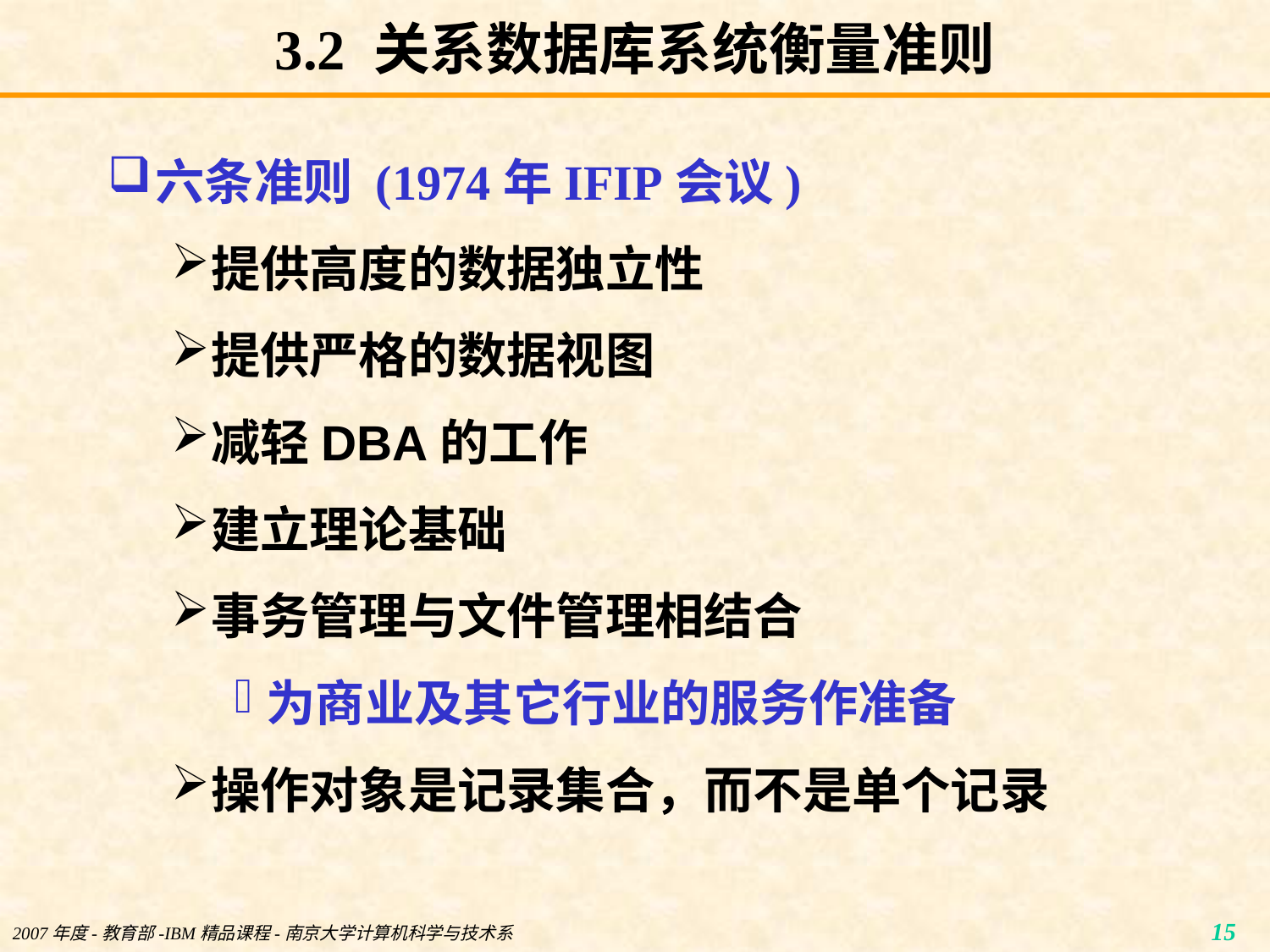

# 3.2 关系数据库系统衡量准则
六条准则 (1974年IFIP会议)
提供高度的数据独立性
提供严格的数据视图
减轻DBA的工作
建立理论基础
事务管理与文件管理相结合
为商业及其它行业的服务作准备
操作对象是记录集合，而不是单个记录
15
2007年度-教育部-IBM精品课程-南京大学计算机科学与技术系